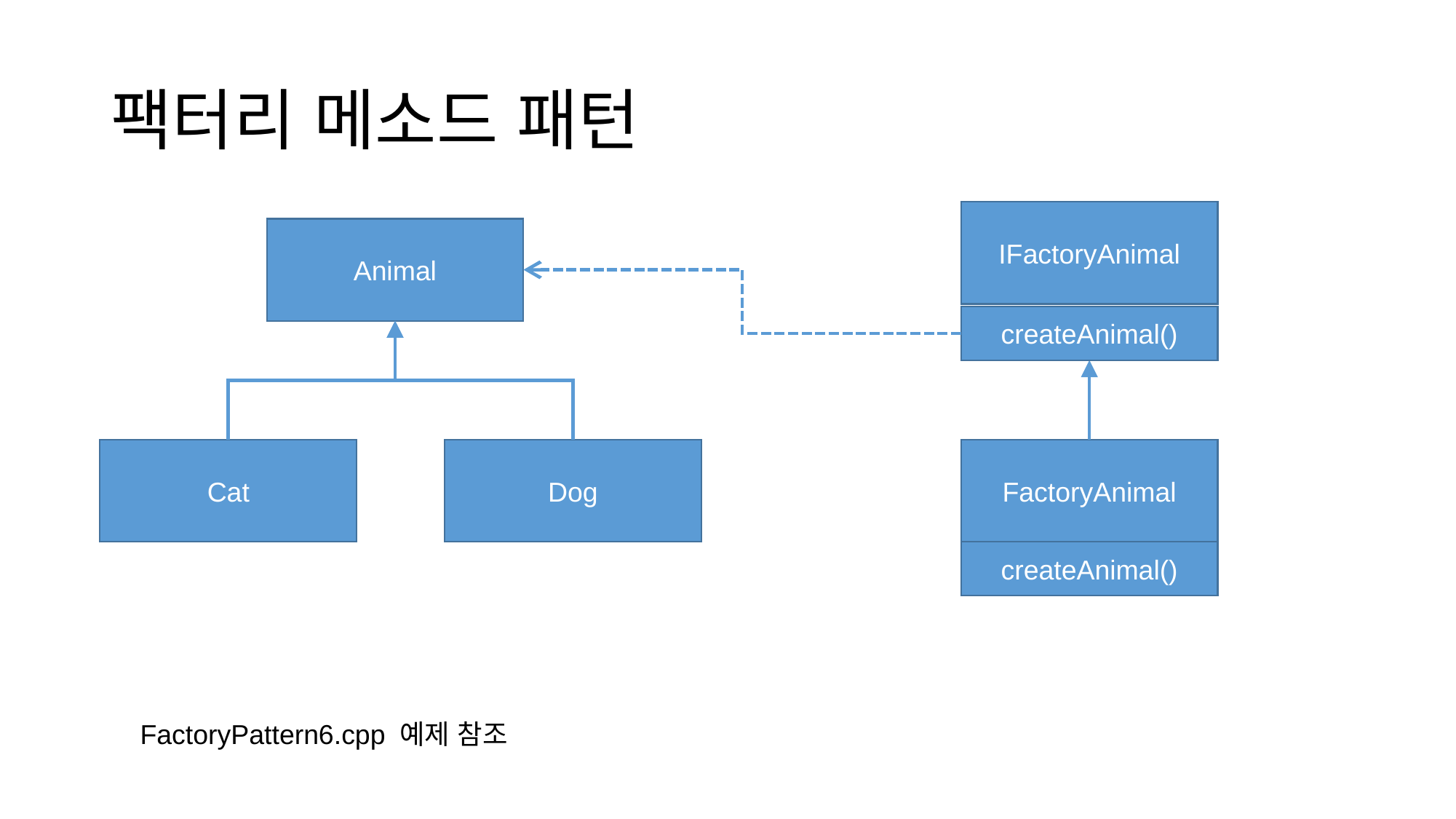

# 팩터리 메소드 패턴
IFactoryAnimal
Animal
createAnimal()
Cat
Dog
FactoryAnimal
createAnimal()
FactoryPattern6.cpp 예제 참조